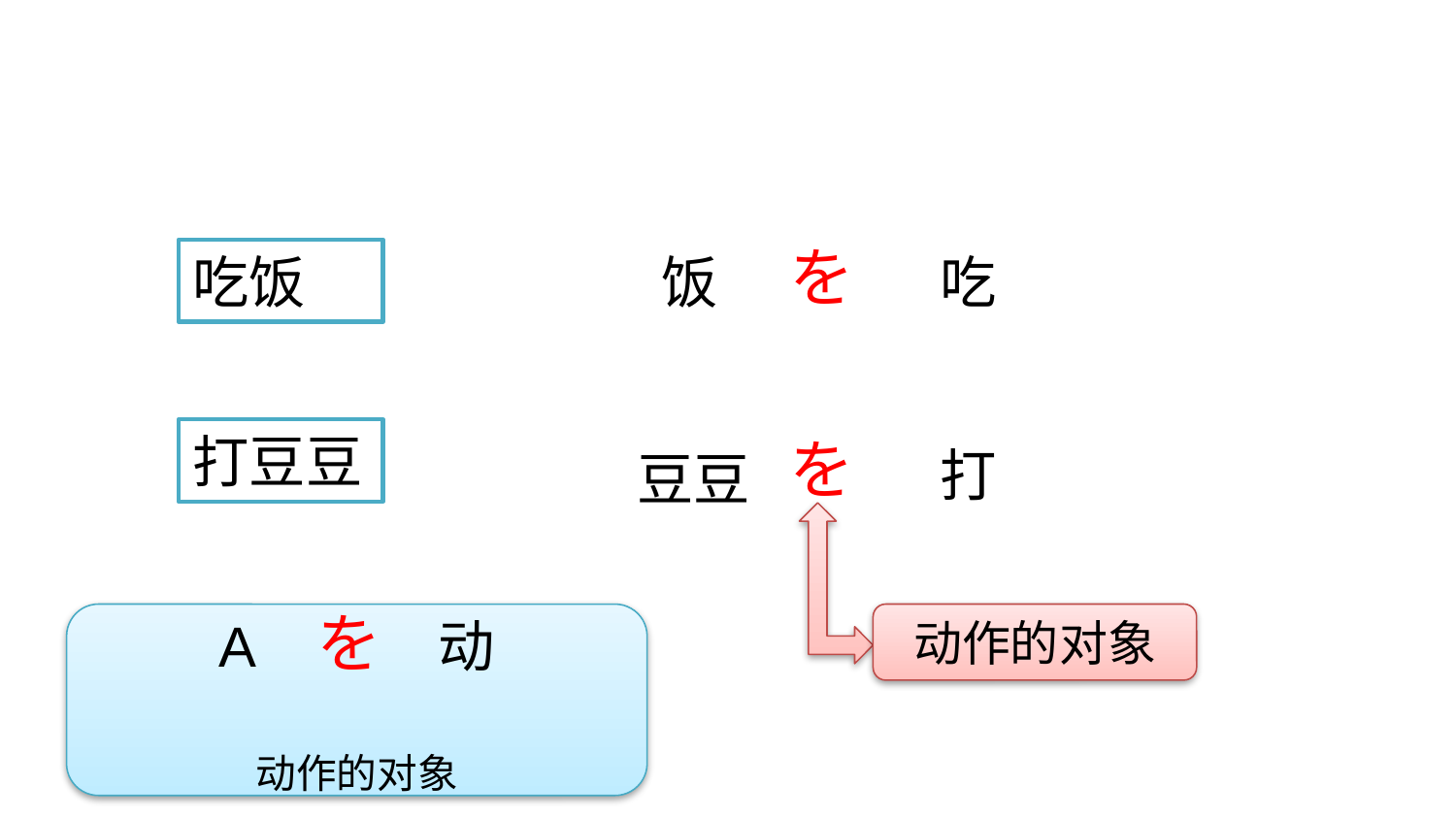

を
吃饭
饭
吃
打豆豆
を
打
豆豆

A   を　动

动作的对象
动作的对象